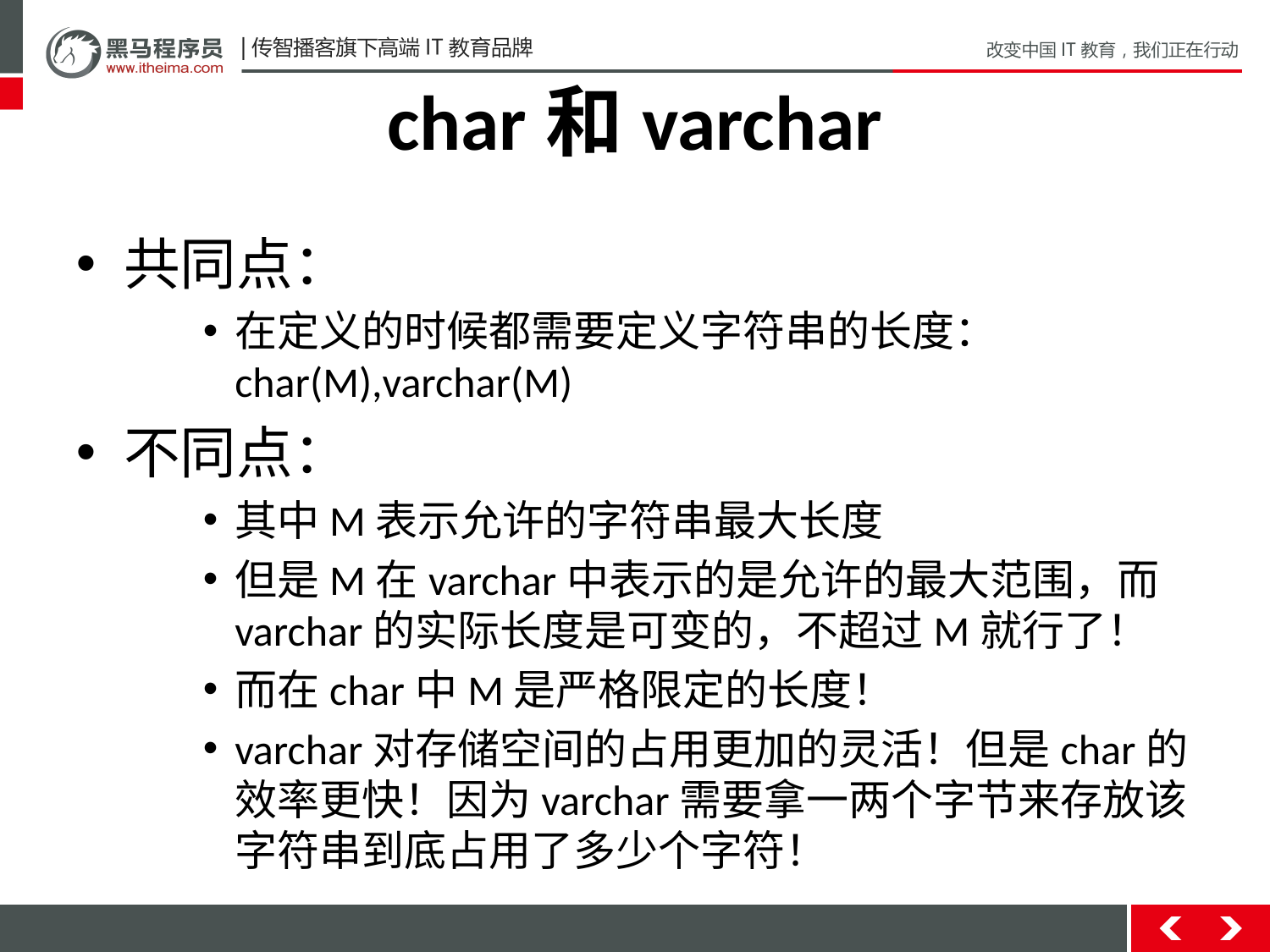

# char和varchar
共同点：
在定义的时候都需要定义字符串的长度：char(M),varchar(M)
不同点：
其中M表示允许的字符串最大长度
但是M在varchar中表示的是允许的最大范围，而varchar的实际长度是可变的，不超过M就行了！
而在char中M是严格限定的长度！
varchar对存储空间的占用更加的灵活！但是char的效率更快！因为varchar需要拿一两个字节来存放该字符串到底占用了多少个字符！